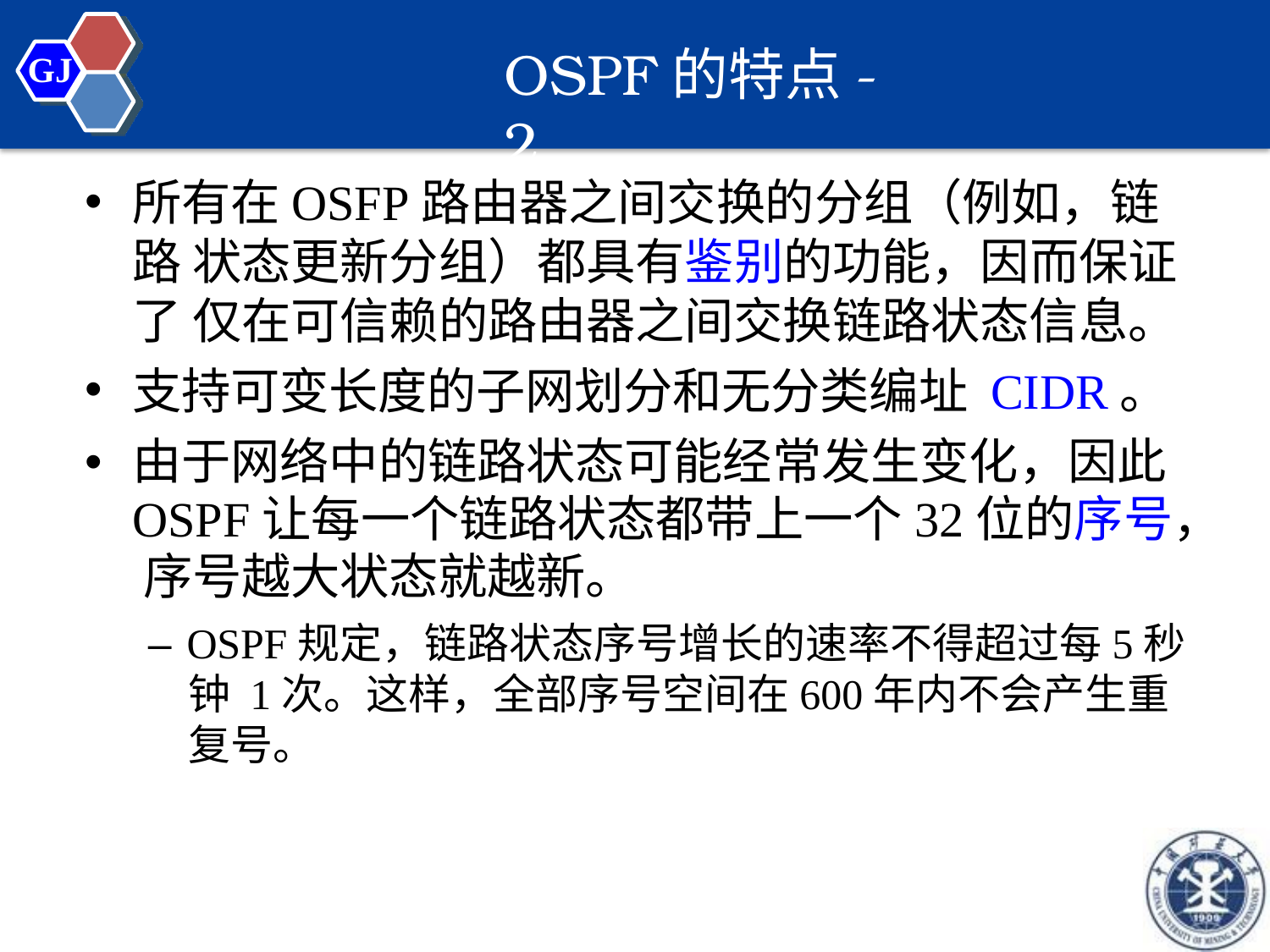

# OSPF的特点-2
GJ
所有在OSFP路由器之间交换的分组（例如，链路 状态更新分组）都具有鉴别的功能，因而保证了 仅在可信赖的路由器之间交换链路状态信息。
支持可变长度的子网划分和无分类编址 CIDR。
由于网络中的链路状态可能经常发生变化，因此 OSPF让每一个链路状态都带上一个32位的序号， 序号越大状态就越新。
– OSPF规定，链路状态序号增长的速率不得超过每5秒钟 1次。这样，全部序号空间在600年内不会产生重复号。